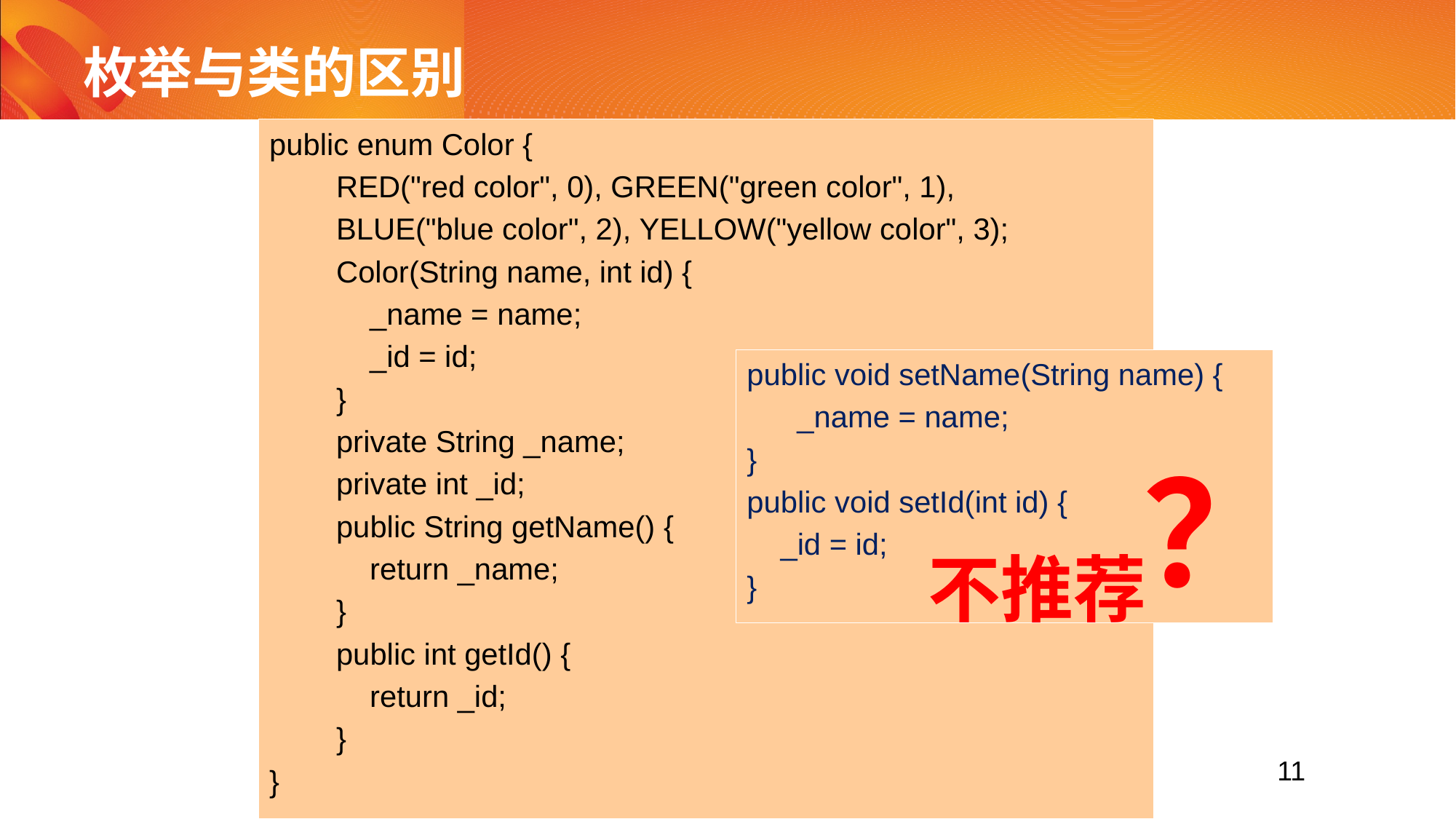

# 枚举与类的区别
public enum Color {
        RED("red color", 0), GREEN("green color", 1),
        BLUE("blue color", 2), YELLOW("yellow color", 3);
        Color(String name, int id) {
            _name = name;
            _id = id;
        }
        private String _name;
        private int _id;
        public String getName() {
            return _name;
        }
        public int getId() {
            return _id;
        }
}

public void setName(String name) {
      _name = name;
}
public void setId(int id) {
    _id = id;
}
？
不推荐